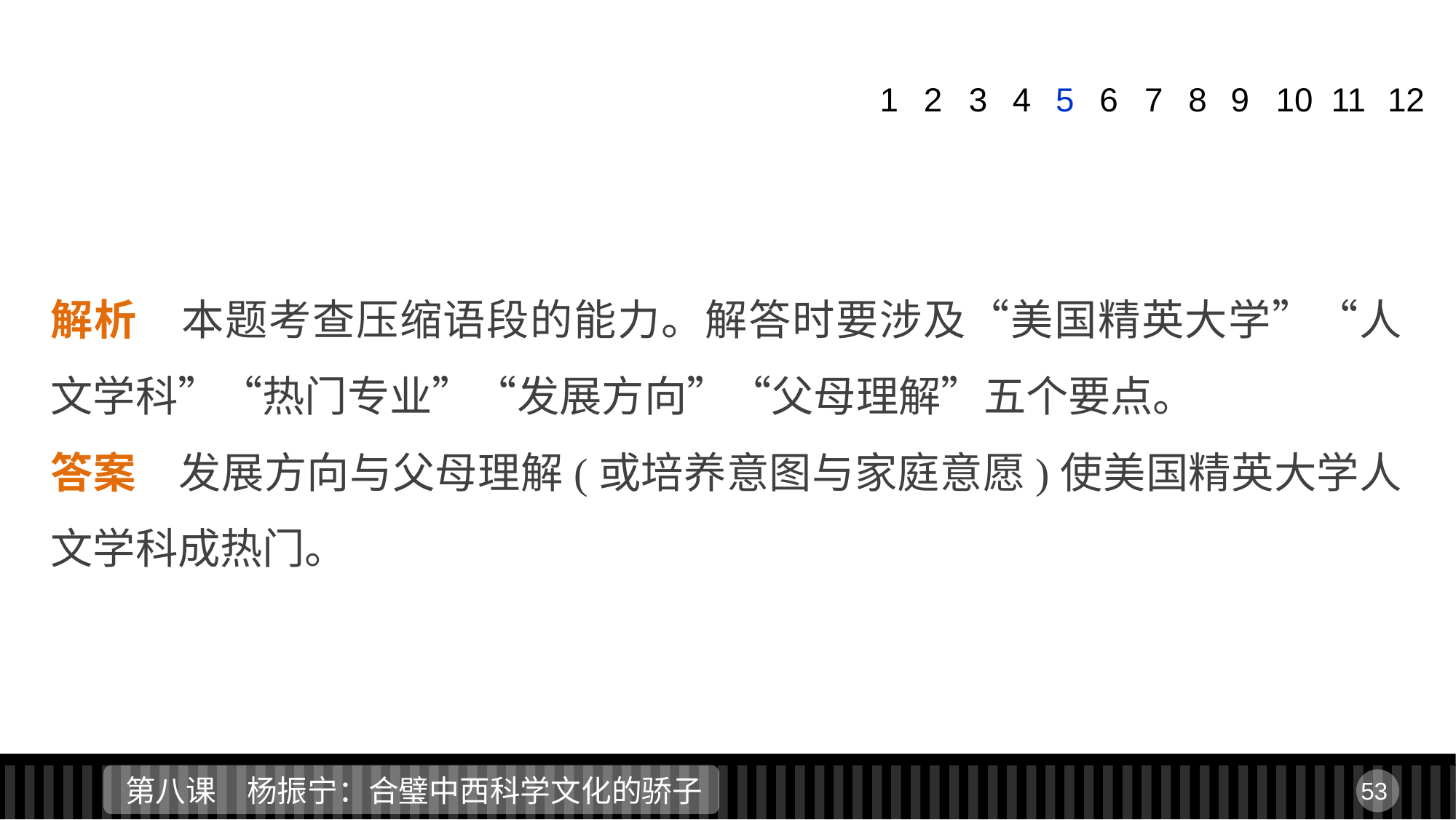

1
2
3
4
5
6
7
8
9
11
12
10
解析　本题考查压缩语段的能力。解答时要涉及“美国精英大学”“人文学科”“热门专业”“发展方向”“父母理解”五个要点。
答案　发展方向与父母理解(或培养意图与家庭意愿)使美国精英大学人文学科成热门。